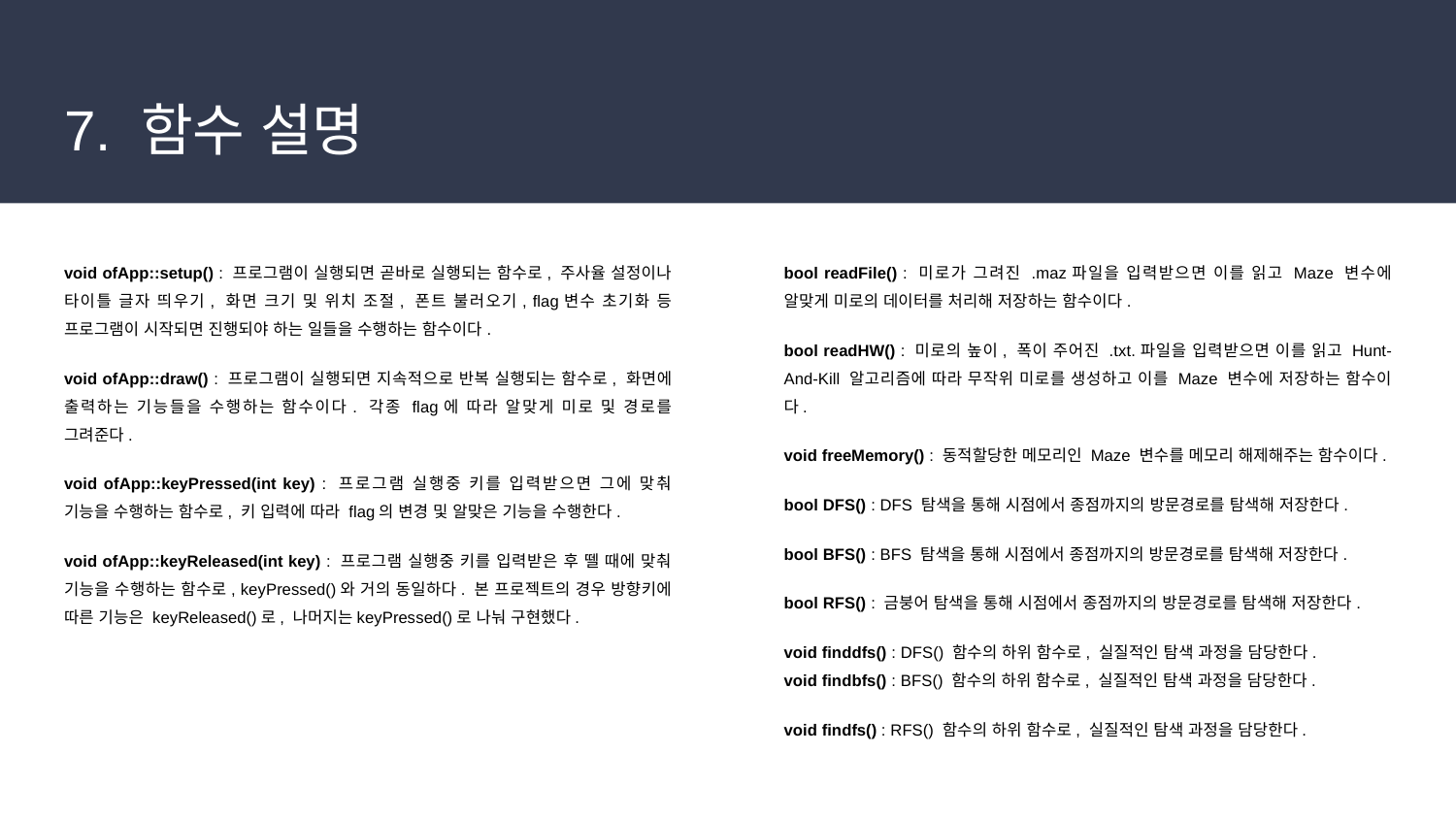

# 7. 함수 설명
void ofApp::setup() : 프로그램이 실행되면 곧바로 실행되는 함수로, 주사율 설정이나 타이틀 글자 띄우기, 화면 크기 및 위치 조절, 폰트 불러오기, flag변수 초기화 등 프로그램이 시작되면 진행되야 하는 일들을 수행하는 함수이다.

void ofApp::draw() : 프로그램이 실행되면 지속적으로 반복 실행되는 함수로, 화면에 출력하는 기능들을 수행하는 함수이다. 각종 flag에 따라 알맞게 미로 및 경로를 그려준다.

void ofApp::keyPressed(int key) : 프로그램 실행중 키를 입력받으면 그에 맞춰 기능을 수행하는 함수로, 키 입력에 따라 flag의 변경 및 알맞은 기능을 수행한다.

void ofApp::keyReleased(int key) : 프로그램 실행중 키를 입력받은 후 뗄 때에 맞춰 기능을 수행하는 함수로, keyPressed()와 거의 동일하다. 본 프로젝트의 경우 방향키에 따른 기능은 keyReleased()로, 나머지는keyPressed()로 나눠 구현했다.

bool readFile() : 미로가 그려진 .maz파일을 입력받으면 이를 읽고 Maze 변수에 알맞게 미로의 데이터를 처리해 저장하는 함수이다.

bool readHW() : 미로의 높이, 폭이 주어진 .txt.파일을 입력받으면 이를 읽고 Hunt-And-Kill 알고리즘에 따라 무작위 미로를 생성하고 이를 Maze 변수에 저장하는 함수이다.

void freeMemory() : 동적할당한 메모리인 Maze 변수를 메모리 해제해주는 함수이다.

bool DFS() : DFS 탐색을 통해 시점에서 종점까지의 방문경로를 탐색해 저장한다.

bool BFS() : BFS 탐색을 통해 시점에서 종점까지의 방문경로를 탐색해 저장한다.

bool RFS() : 금붕어 탐색을 통해 시점에서 종점까지의 방문경로를 탐색해 저장한다.

void finddfs() : DFS() 함수의 하위 함수로, 실질적인 탐색 과정을 담당한다.
void findbfs() : BFS() 함수의 하위 함수로, 실질적인 탐색 과정을 담당한다.

void findfs() : RFS() 함수의 하위 함수로, 실질적인 탐색 과정을 담당한다.